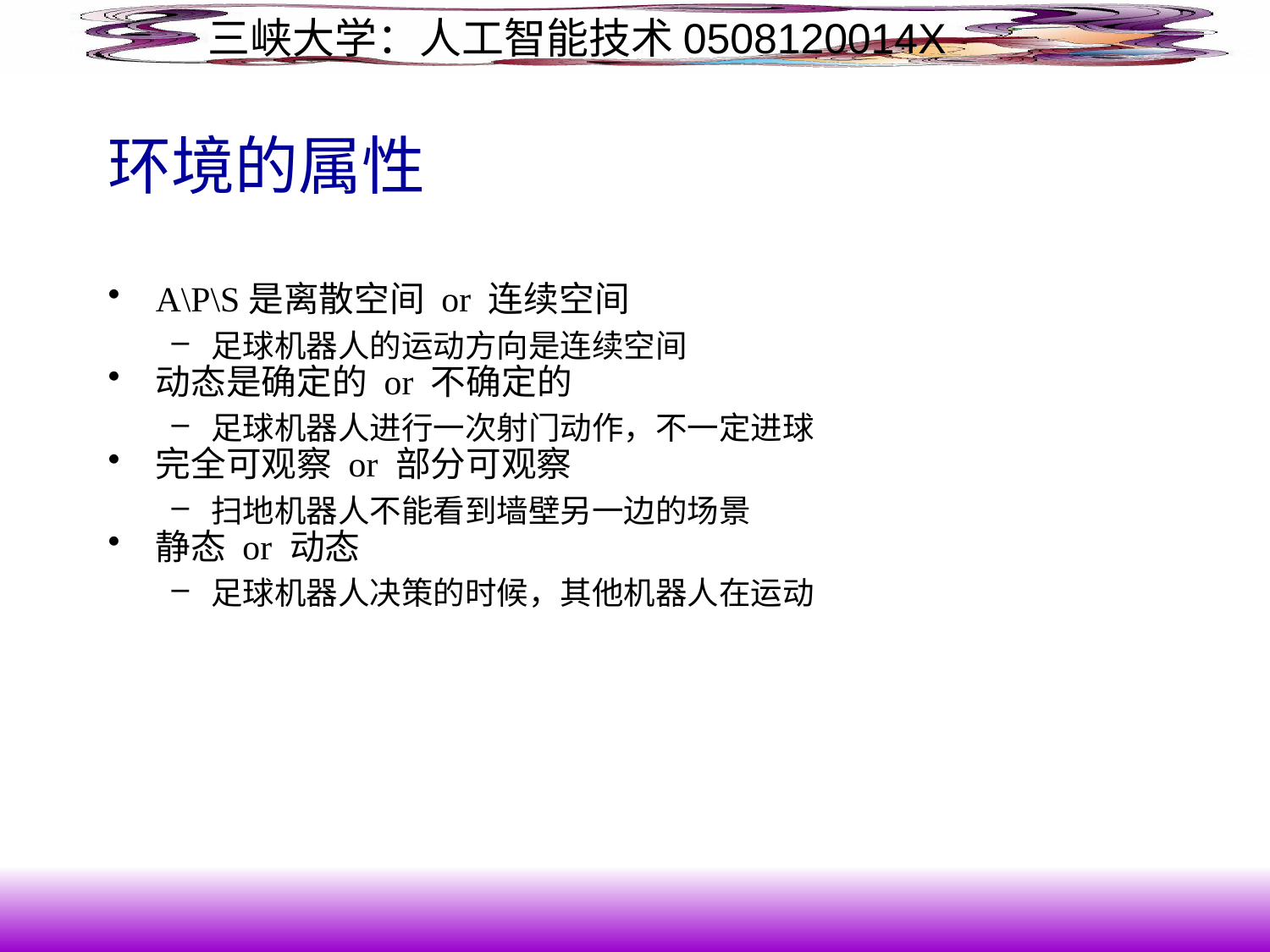

# 环境的属性
A\P\S是离散空间 or 连续空间
足球机器人的运动方向是连续空间
动态是确定的 or 不确定的
足球机器人进行一次射门动作，不一定进球
完全可观察 or 部分可观察
扫地机器人不能看到墙壁另一边的场景
静态 or 动态
足球机器人决策的时候，其他机器人在运动